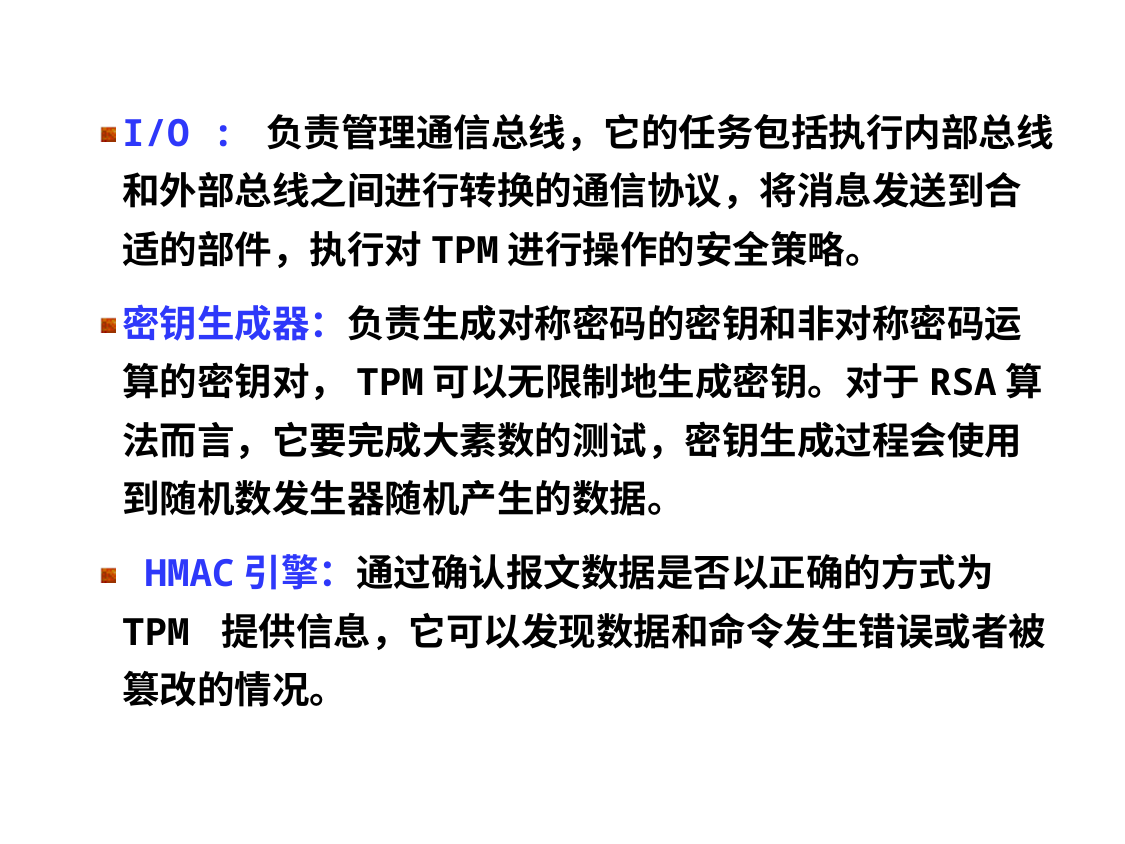

I/O : 负责管理通信总线，它的任务包括执行内部总线和外部总线之间进行转换的通信协议，将消息发送到合适的部件，执行对TPM进行操作的安全策略。
密钥生成器：负责生成对称密码的密钥和非对称密码运算的密钥对，TPM可以无限制地生成密钥。对于RSA算法而言，它要完成大素数的测试，密钥生成过程会使用到随机数发生器随机产生的数据。
 HMAC引擎：通过确认报文数据是否以正确的方式为TPM 提供信息，它可以发现数据和命令发生错误或者被篡改的情况。